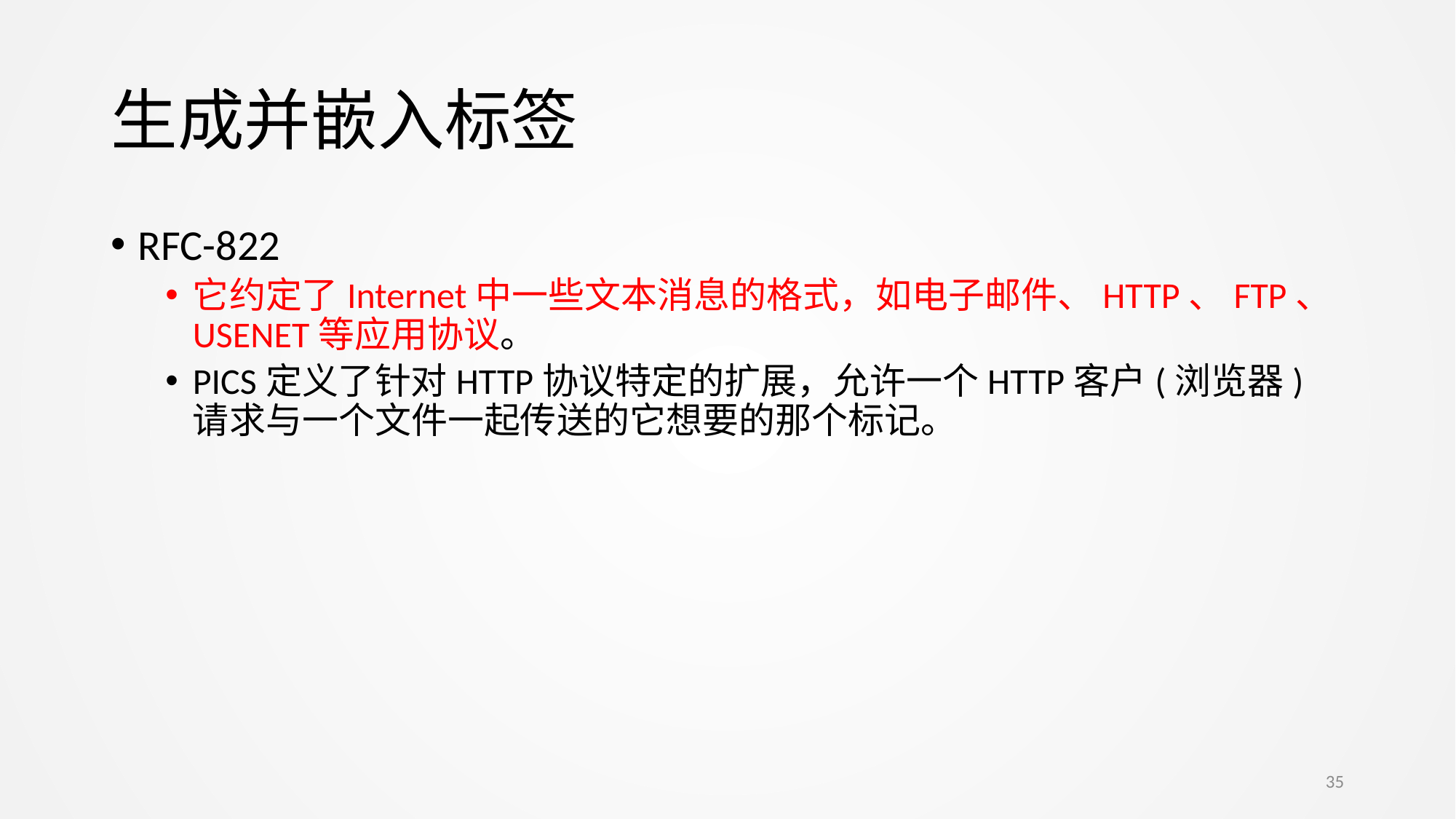

# 生成并嵌入标签
RFC-822
它约定了Internet中一些文本消息的格式，如电子邮件、HTTP、FTP、USENET等应用协议。
PICS定义了针对HTTP协议特定的扩展，允许一个HTTP客户(浏览器)请求与一个文件一起传送的它想要的那个标记。
35